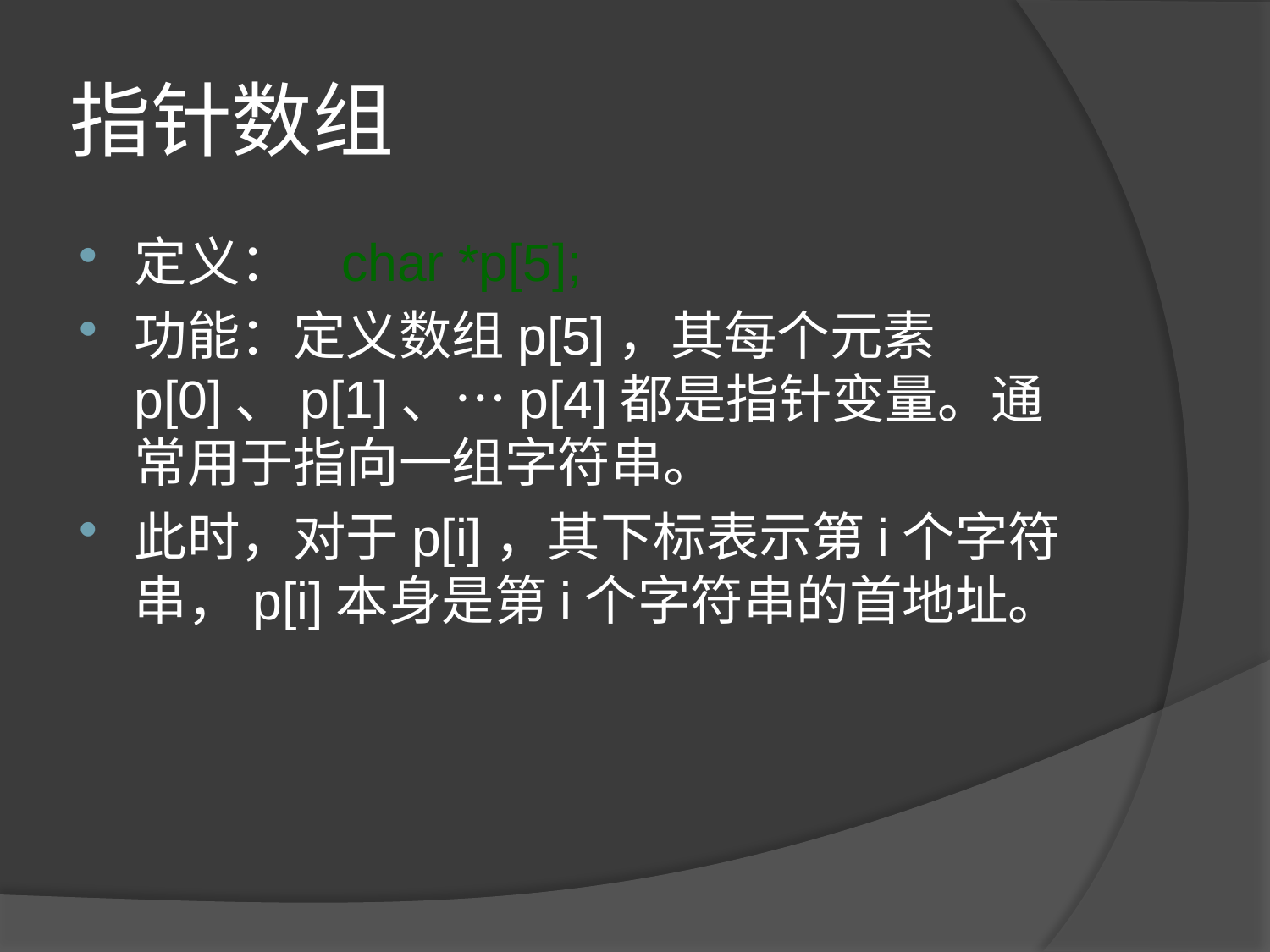

# 指针数组
定义：   char *p[5];
功能：定义数组p[5]，其每个元素 p[0]、p[1]、…p[4]都是指针变量。通常用于指向一组字符串。
此时，对于p[i]，其下标表示第i个字符串，p[i]本身是第i个字符串的首地址。